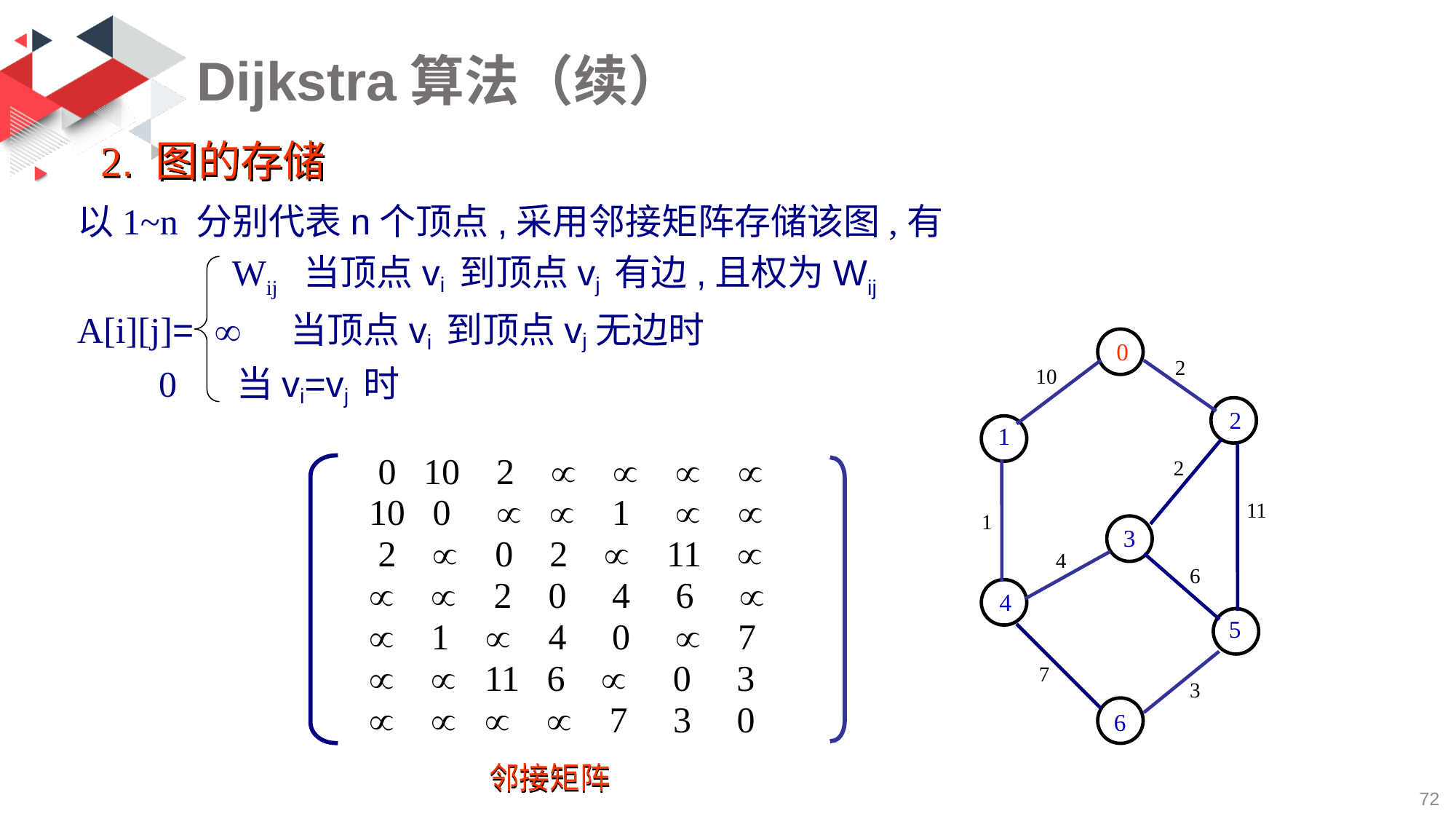

# Dijkstra算法（续）
2. 图的存储
以1~n 分别代表n个顶点,采用邻接矩阵存储该图,有
                 Wij   当顶点vi 到顶点vj 有边,且权为Wij
A[i][j]=  ∞    当顶点vi 到顶点vj无边时
        0     当vi=vj 时

0
2
10

2

1

2

11
1

3
4

6

4

5

7
3

6
 0   10    2    ∝    ∝    ∝    ∝
10   0     ∝   ∝    1     ∝    ∝
 2    ∝    0    2    ∝    11    ∝
∝    ∝    2    0     4     6     ∝
∝    1    ∝    4     0     ∝    7
∝    ∝   11   6    ∝     0     3
∝    ∝   ∝    ∝    7     3     0

邻接矩阵
72